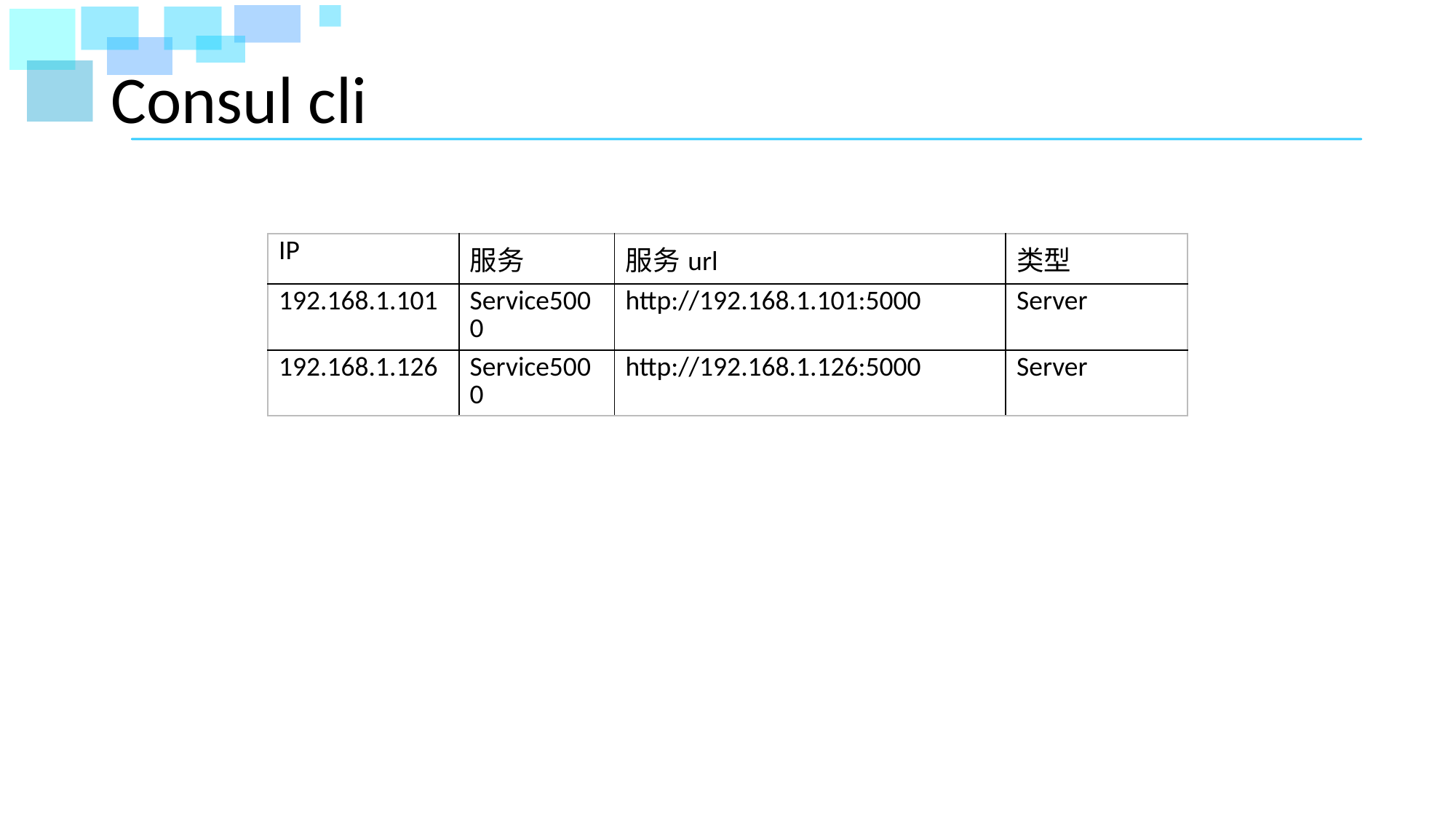

# Consul cli
| IP | 服务 | 服务url | 类型 |
| --- | --- | --- | --- |
| 192.168.1.101 | Service5000 | http://192.168.1.101:5000 | Server |
| 192.168.1.126 | Service5000 | http://192.168.1.126:5000 | Server |